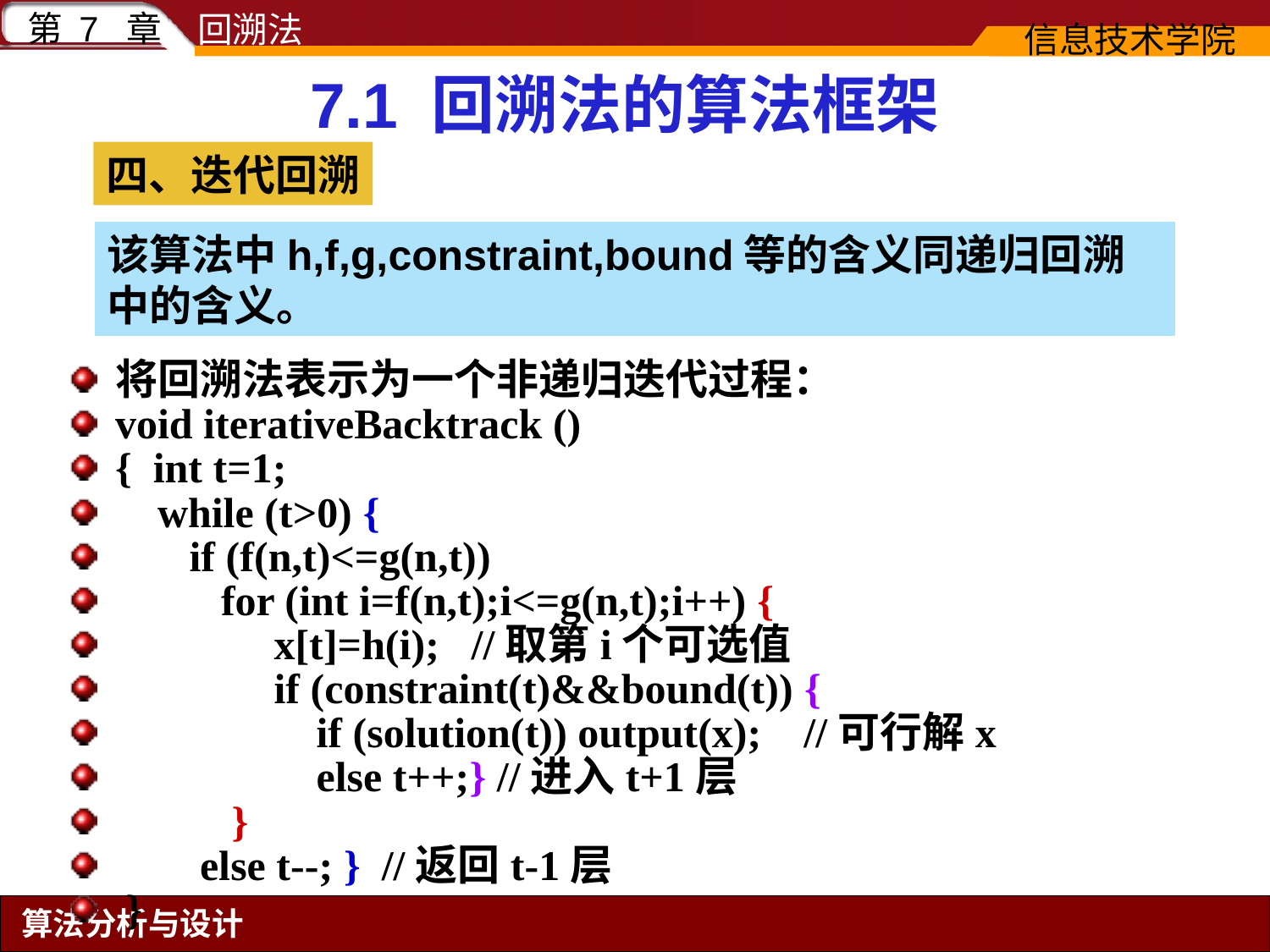

7.1 回溯法的算法框架
四、迭代回溯
该算法中h,f,g,constraint,bound等的含义同递归回溯中的含义。
将回溯法表示为一个非递归迭代过程：
void iterativeBacktrack ()
{  int t=1;
    while (t>0) {
       if (f(n,t)<=g(n,t))
          for (int i=f(n,t);i<=g(n,t);i++) {
               x[t]=h(i);   //取第i个可选值
               if (constraint(t)&&bound(t)) {
                   if (solution(t)) output(x);    //可行解x
                   else t++;} //进入t+1层
           }
        else t--; }  //返回t-1层
 }